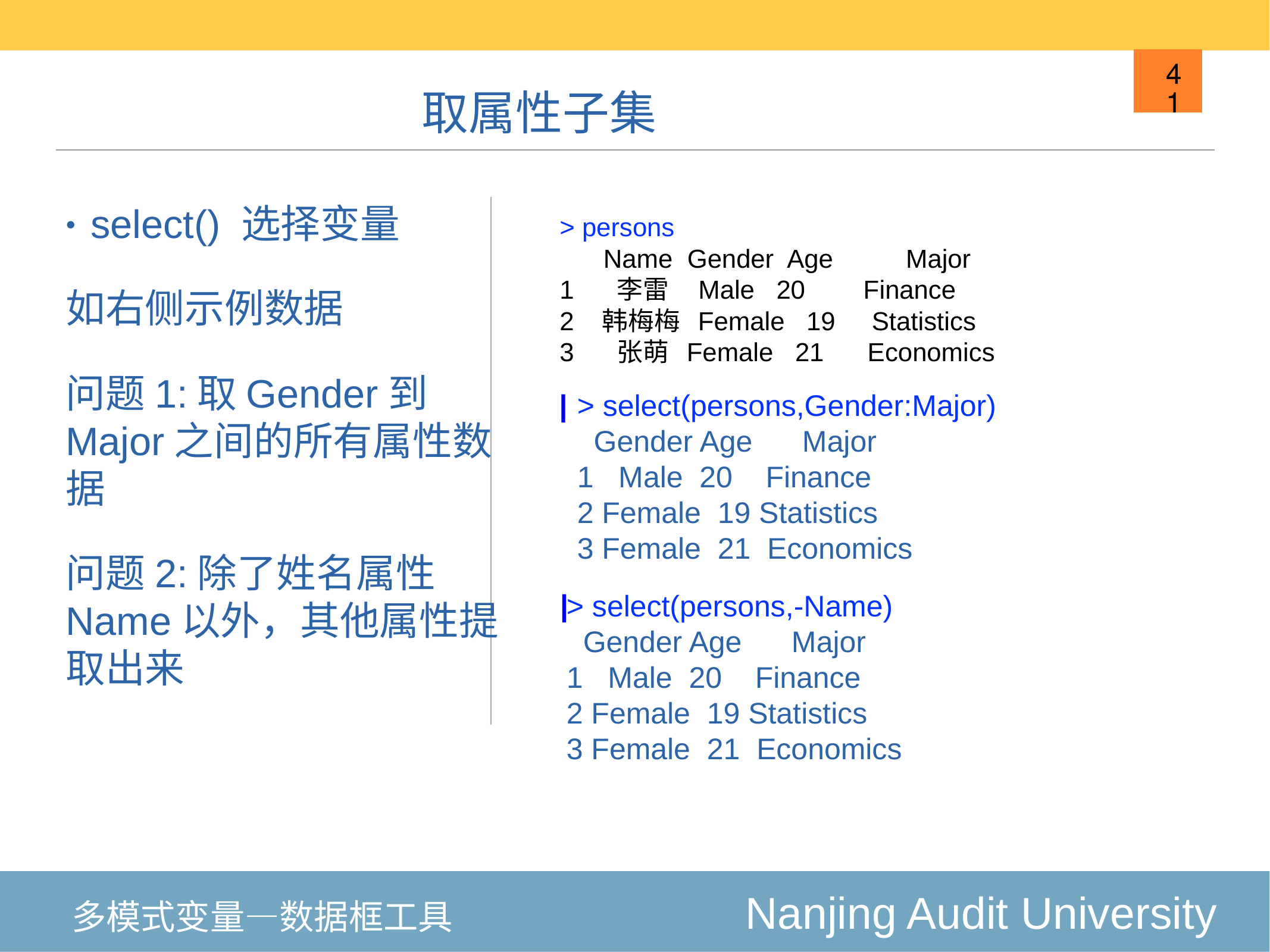

取属性子集
41
select() 选择变量
如右侧示例数据
问题1:取Gender到Major之间的所有属性数据
问题2:除了姓名属性Name以外，其他属性提取出来
> persons
      Name  Gender  Age          Major
1     李雷    Male   20        Finance
2   韩梅梅  Female   19     Statistics
3     张萌  Female   21      Economics
> select(persons,Gender:Major)
  Gender Age      Major
1   Male  20    Finance
2 Female  19 Statistics
3 Female  21  Economics
|
|
> select(persons,-Name)
  Gender Age      Major
1   Male  20    Finance
2 Female  19 Statistics
3 Female  21  Economics
多模式变量—数据框工具